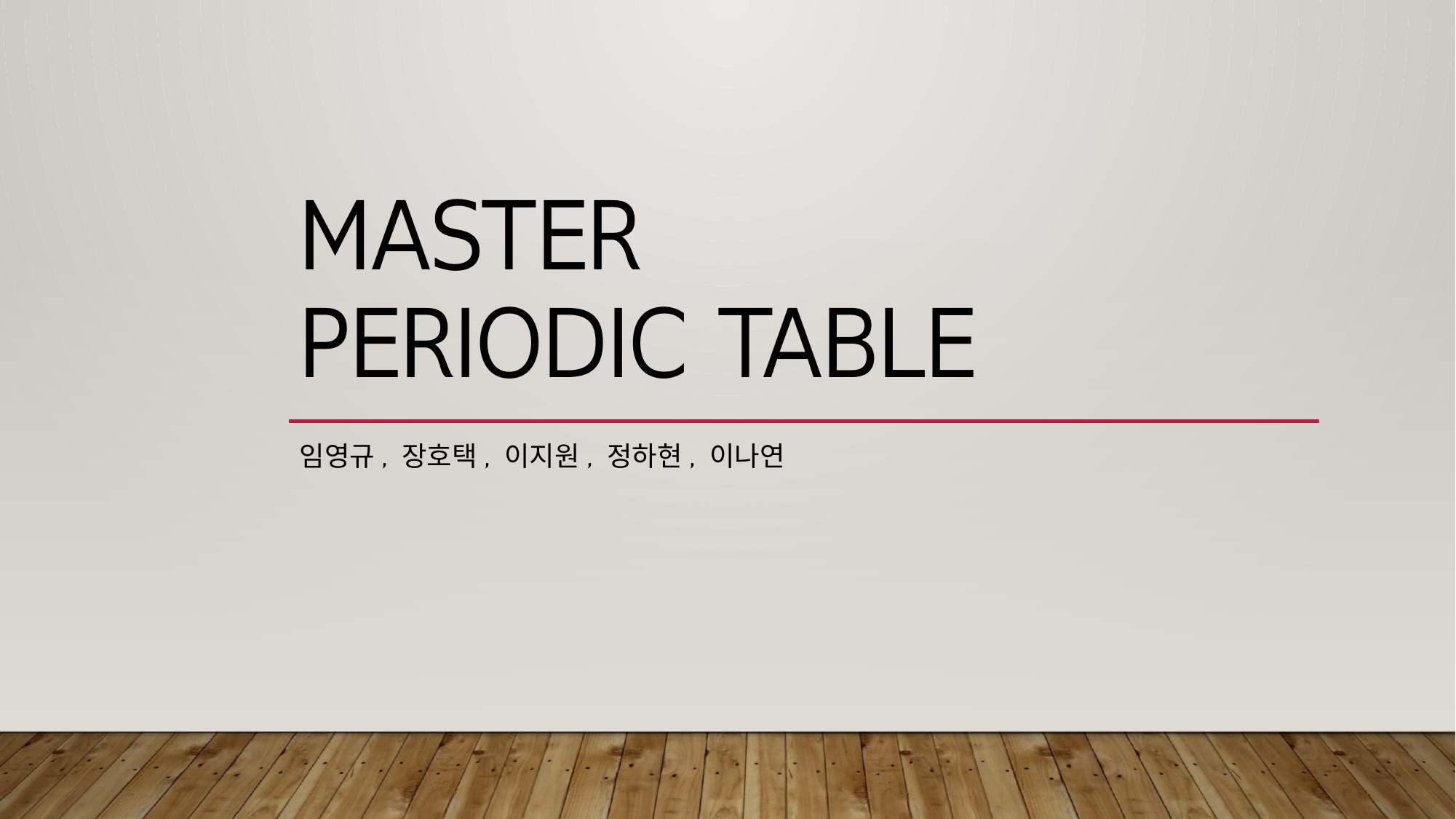

# Master Periodic Table
임영규, 장호택, 이지원, 정하현, 이나연